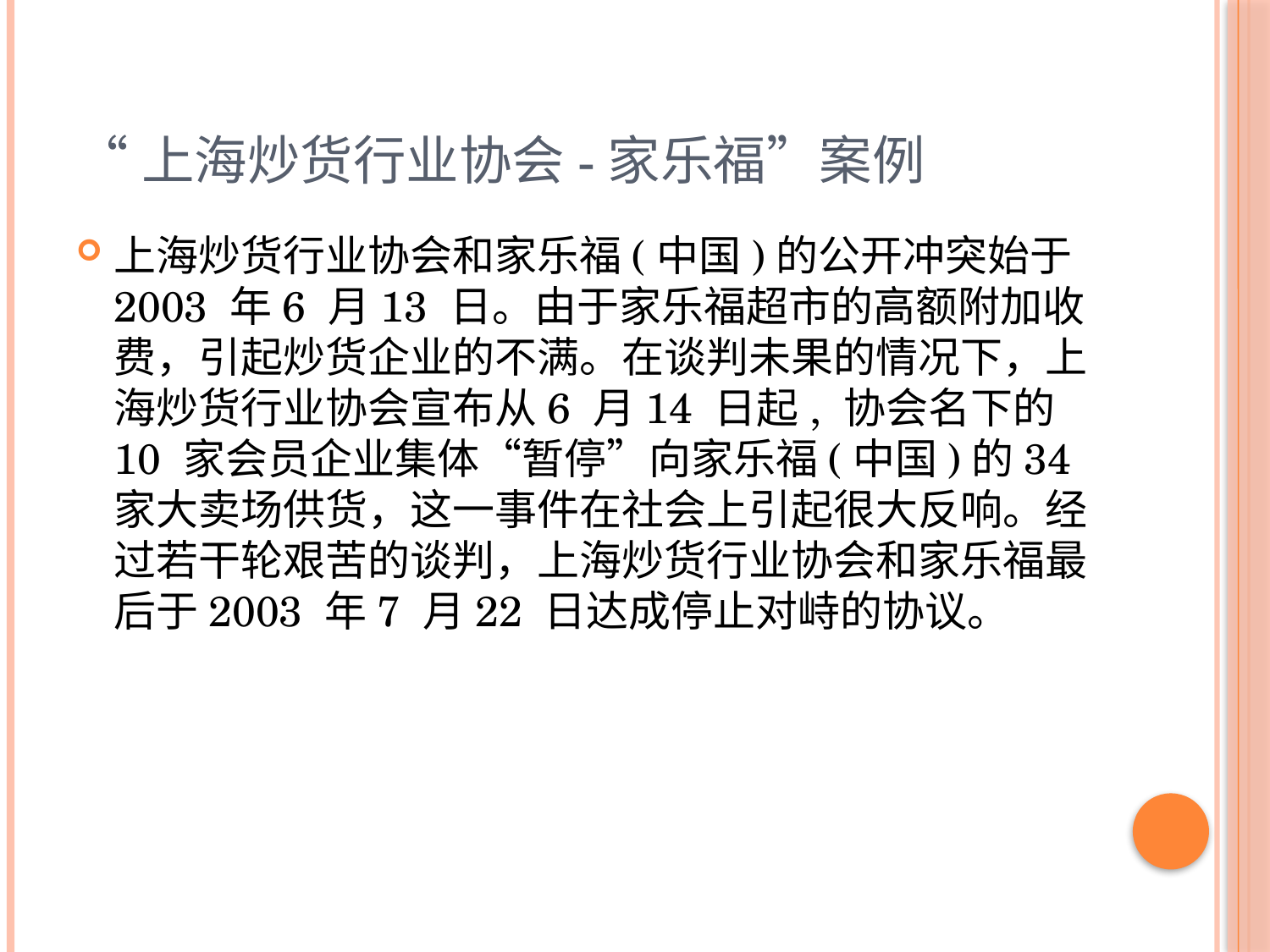

# “上海炒货行业协会-家乐福”案例
上海炒货行业协会和家乐福(中国)的公开冲突始于2003 年6 月13 日。由于家乐福超市的高额附加收费，引起炒货企业的不满。在谈判未果的情况下，上海炒货行业协会宣布从6 月14 日起, 协会名下的10 家会员企业集体“暂停”向家乐福(中国)的34 家大卖场供货，这一事件在社会上引起很大反响。经过若干轮艰苦的谈判，上海炒货行业协会和家乐福最后于2003 年7 月22 日达成停止对峙的协议。